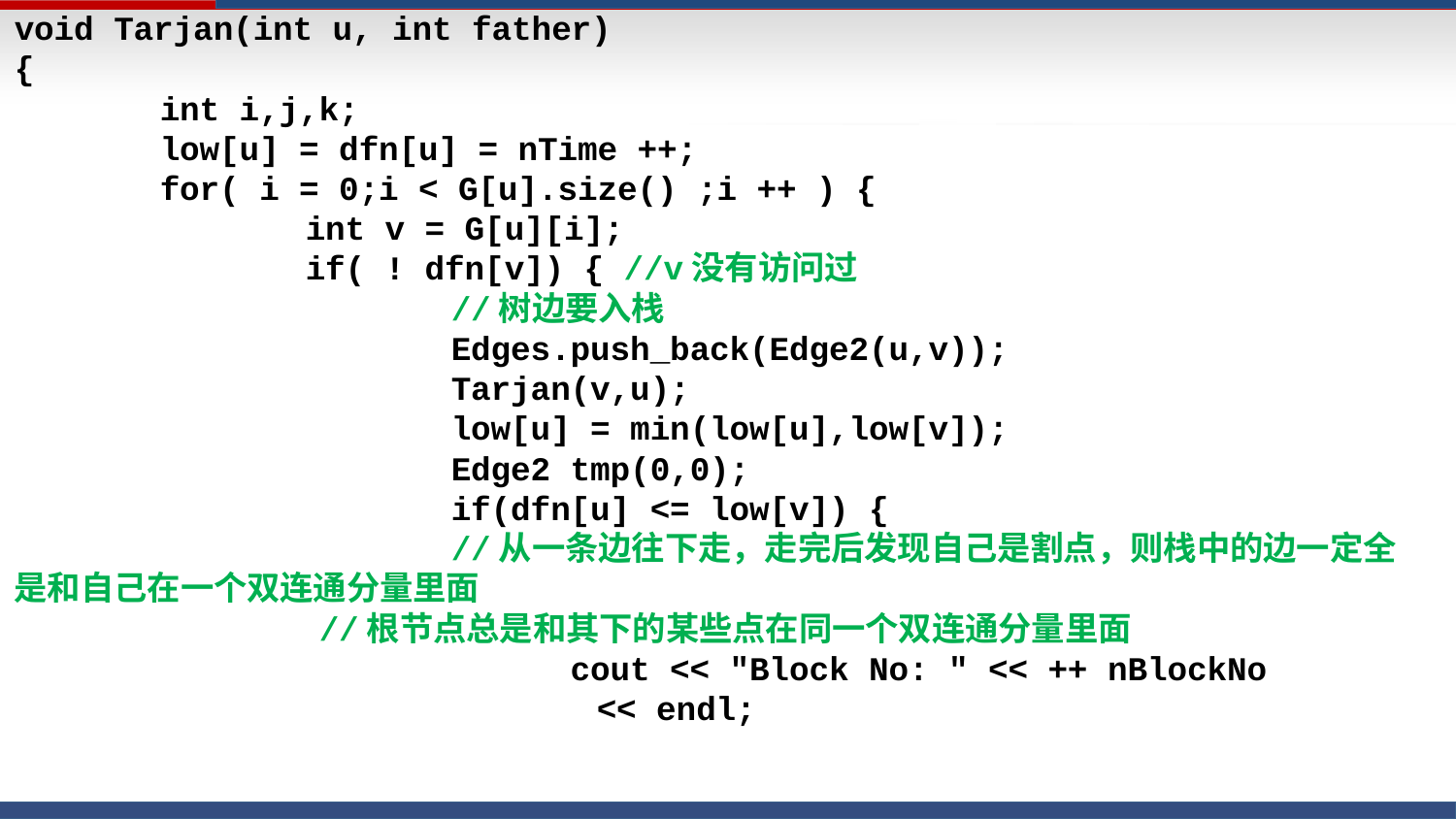

void Tarjan(int u, int father)
{
	int i,j,k;
	low[u] = dfn[u] = nTime ++;
	for( i = 0;i < G[u].size() ;i ++ ) {
		int v = G[u][i];
		if( ! dfn[v]) { //v没有访问过
			//树边要入栈
			Edges.push_back(Edge2(u,v));
			Tarjan(v,u);
			low[u] = min(low[u],low[v]);
			Edge2 tmp(0,0);
			if(dfn[u] <= low[v]) {
			//从一条边往下走，走完后发现自己是割点，则栈中的边一定全是和自己在一个双连通分量里面
	        //根节点总是和其下的某些点在同一个双连通分量里面
			      cout << "Block No: " << ++ nBlockNo
				<< endl;